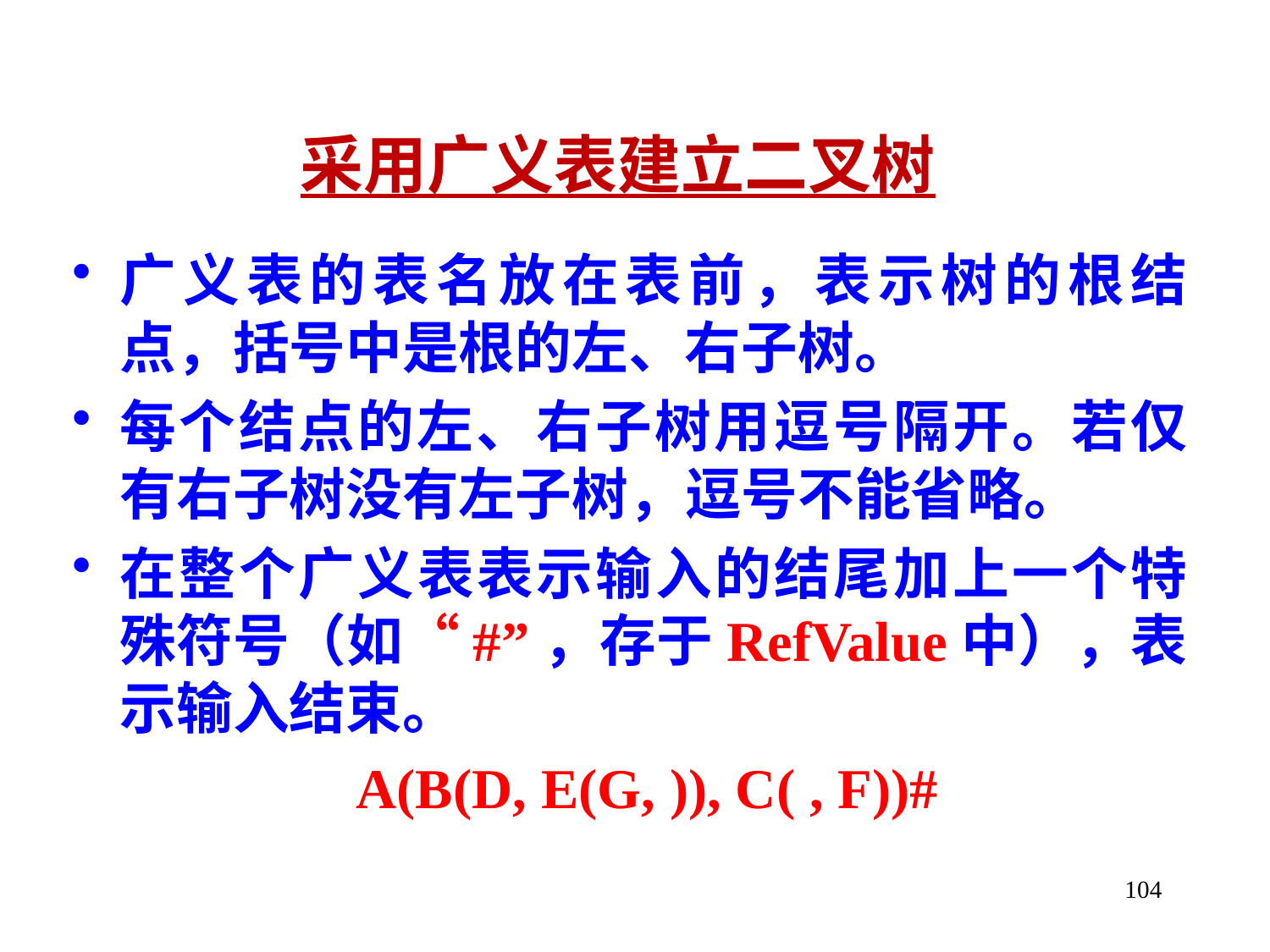

采用广义表建立二叉树
广义表的表名放在表前，表示树的根结点，括号中是根的左、右子树。
每个结点的左、右子树用逗号隔开。若仅有右子树没有左子树，逗号不能省略。
在整个广义表表示输入的结尾加上一个特殊符号（如“#”，存于RefValue中），表示输入结束。
                    A(B(D, E(G, )), C( , F))#
104